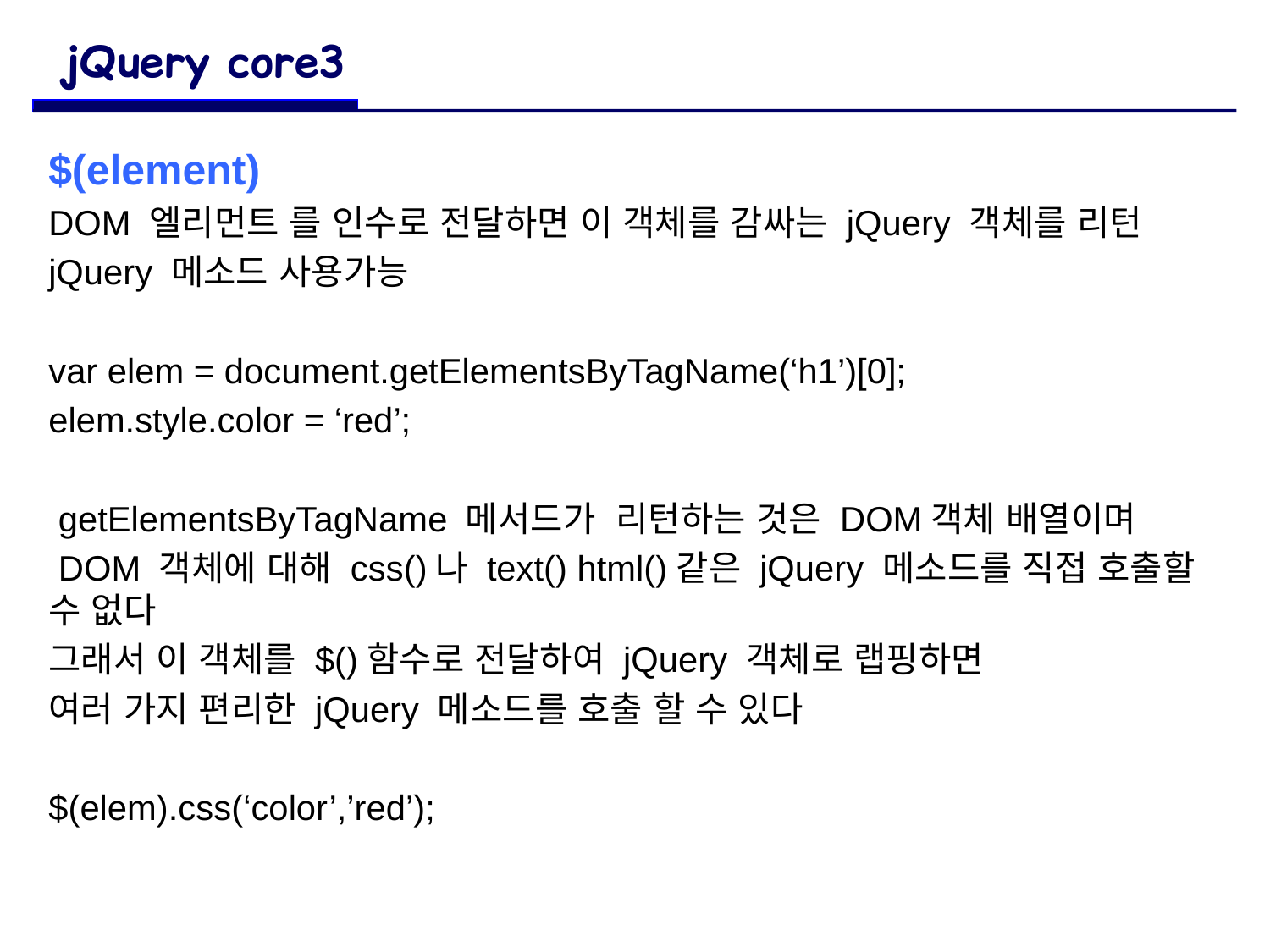

# jQuery core3
$(element)
DOM 엘리먼트 를 인수로 전달하면 이 객체를 감싸는 jQuery 객체를 리턴
jQuery 메소드 사용가능

var elem = document.getElementsByTagName(‘h1’)[0];
elem.style.color = ‘red’;

 getElementsByTagName 메서드가  리턴하는 것은 DOM객체 배열이며
 DOM 객체에 대해 css()나 text() html()같은 jQuery 메소드를 직접 호출할 수 없다
그래서 이 객체를 $()함수로 전달하여 jQuery 객체로 랩핑하면
여러 가지 편리한 jQuery 메소드를 호출 할 수 있다

$(elem).css(‘color’,’red’);